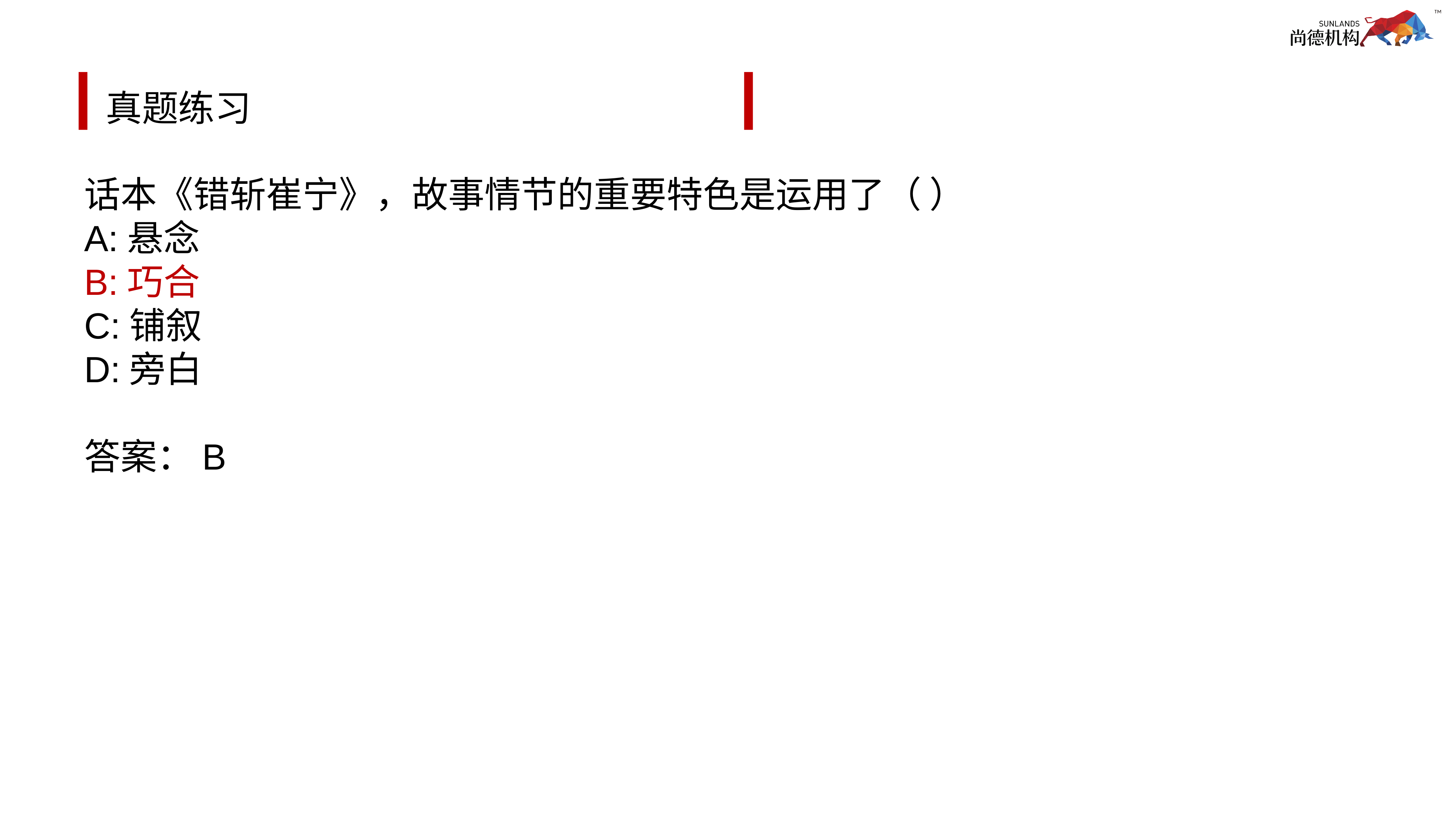

# 真题练习
话本《错斩崔宁》，故事情节的重要特色是运用了（ ）
A:悬念
B:巧合
C:铺叙
D:旁白

答案：B